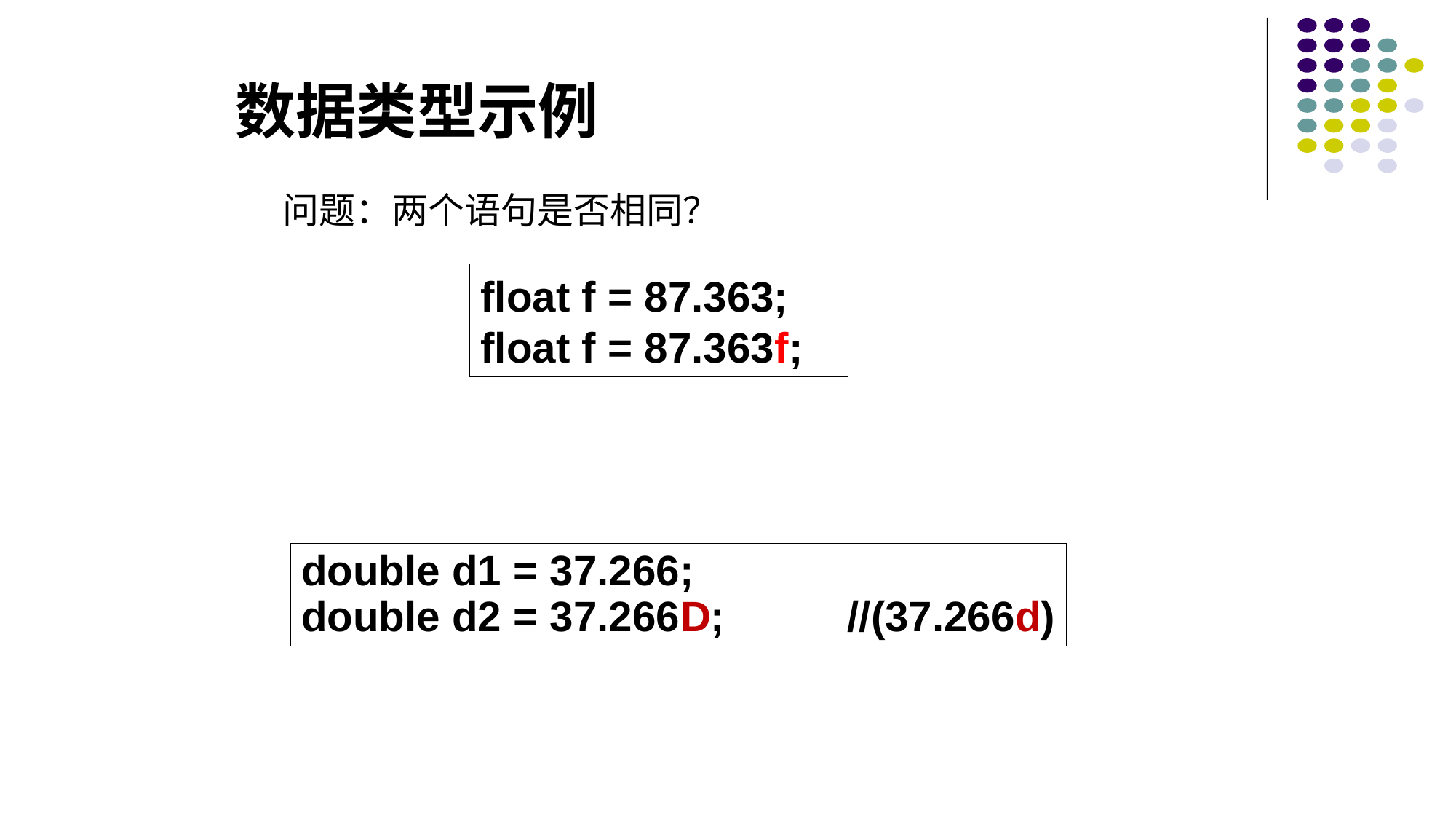

# 数据类型示例
问题：两个语句是否相同？

float f = 87.363;
float f = 87.363f;
double d1 = 37.266;
double d2 = 37.266D;   	//(37.266d)
42